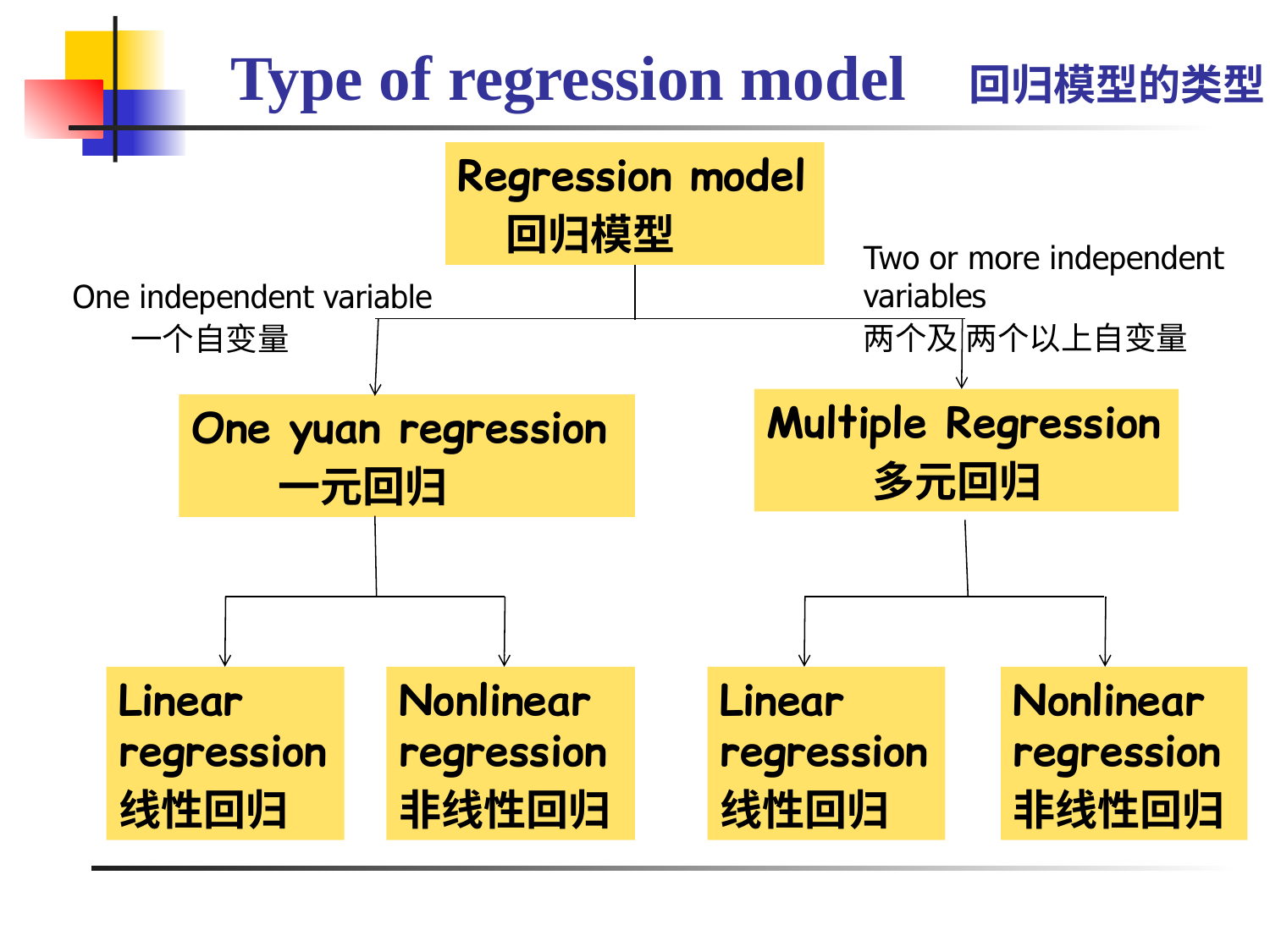

Type of regression model   回归模型的类型
Regression model
    回归模型
Two or more independent variables
两个及 两个以上自变量
One independent variable
       一个自变量
Multiple Regression
          多元回归
One yuan regression
        一元回归
Linear regression
线性回归
Nonlinear regression
非线性回归
Linear regression
线性回归
Nonlinear regression
非线性回归